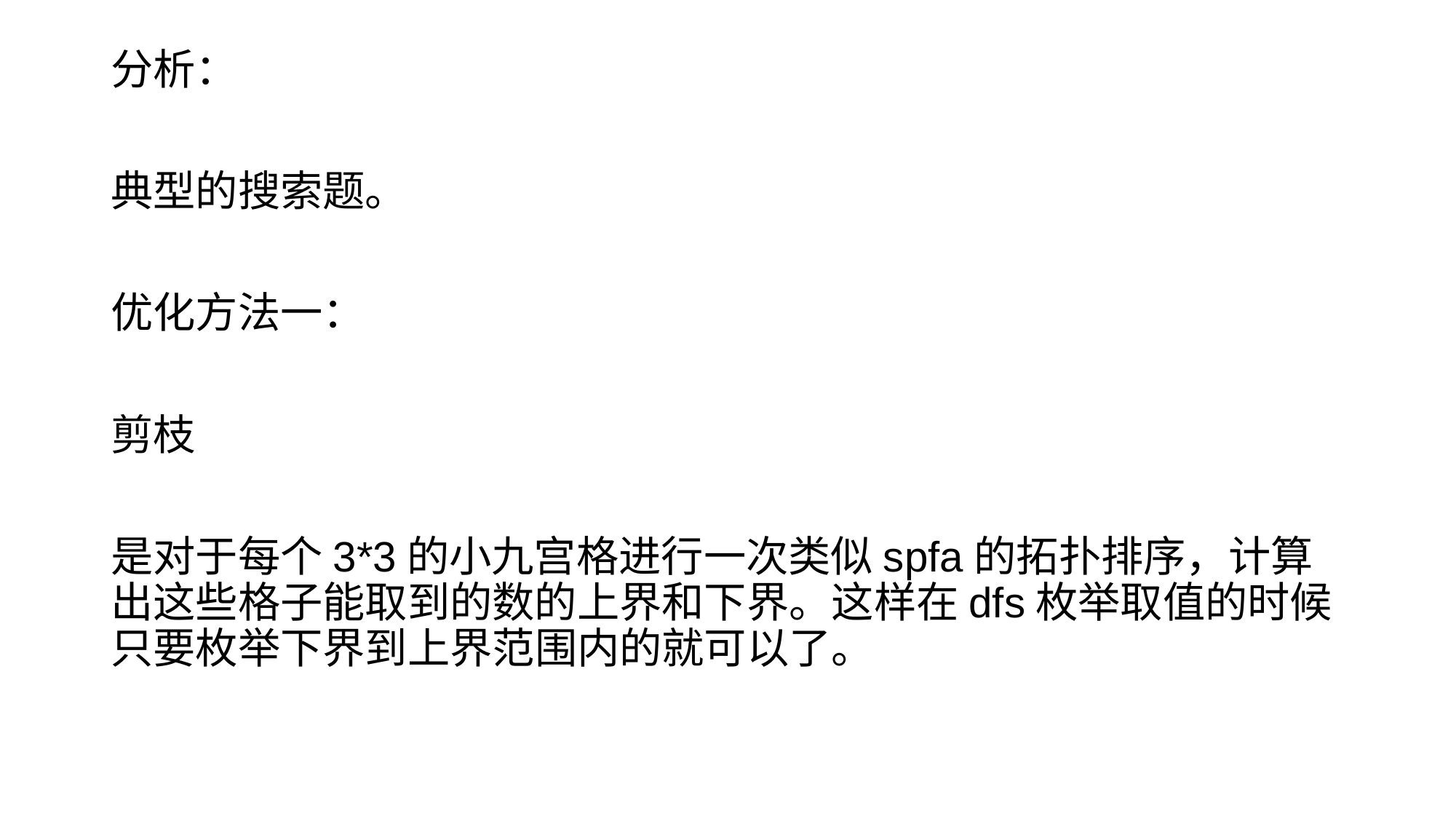

分析：

典型的搜索题。

优化方法一：

剪枝

是对于每个3*3的小九宫格进行一次类似spfa的拓扑排序，计算出这些格子能取到的数的上界和下界。这样在dfs枚举取值的时候只要枚举下界到上界范围内的就可以了。